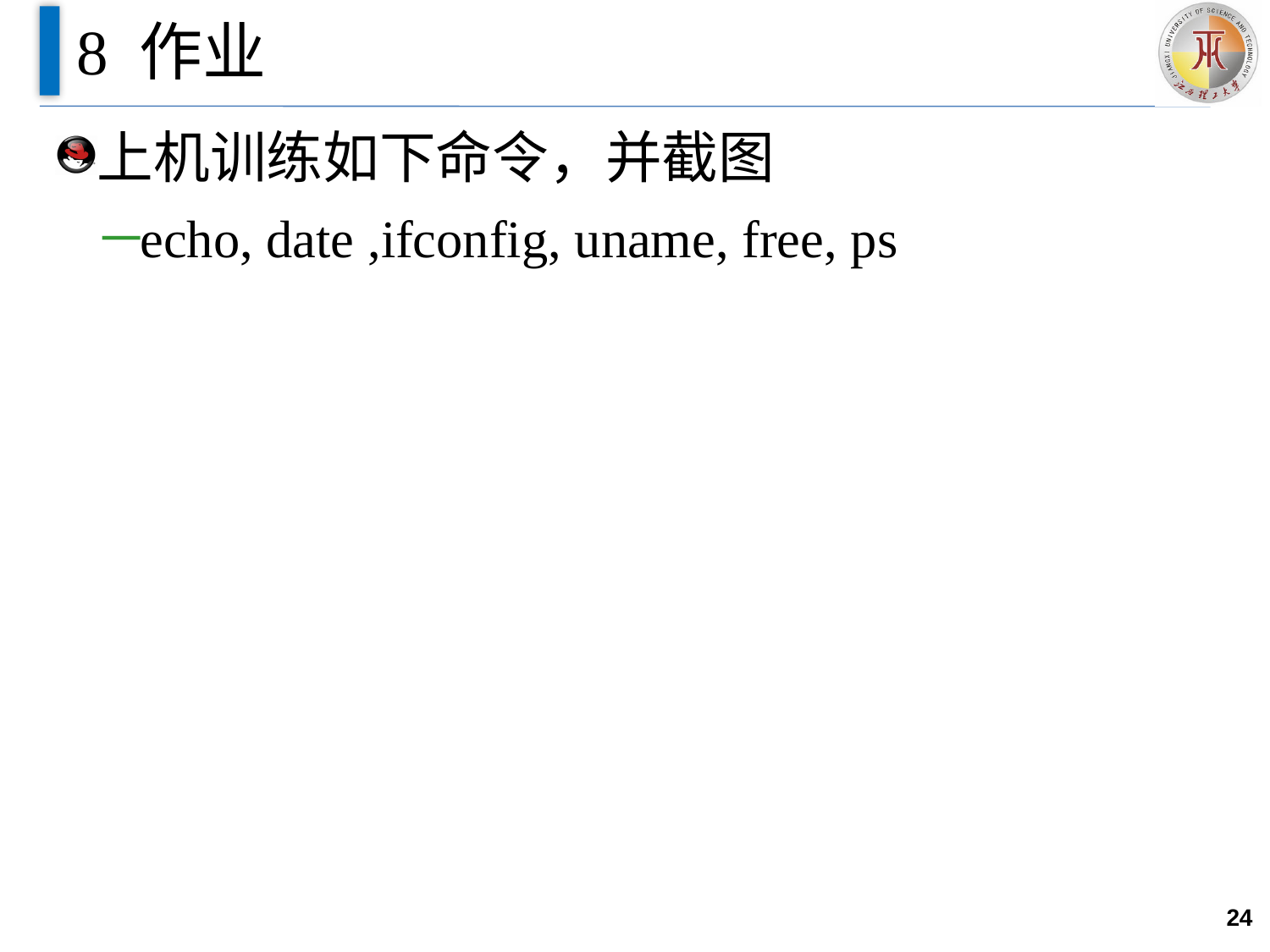

# 8 作业
上机训练如下命令，并截图
echo, date ,ifconfig, uname, free, ps
24